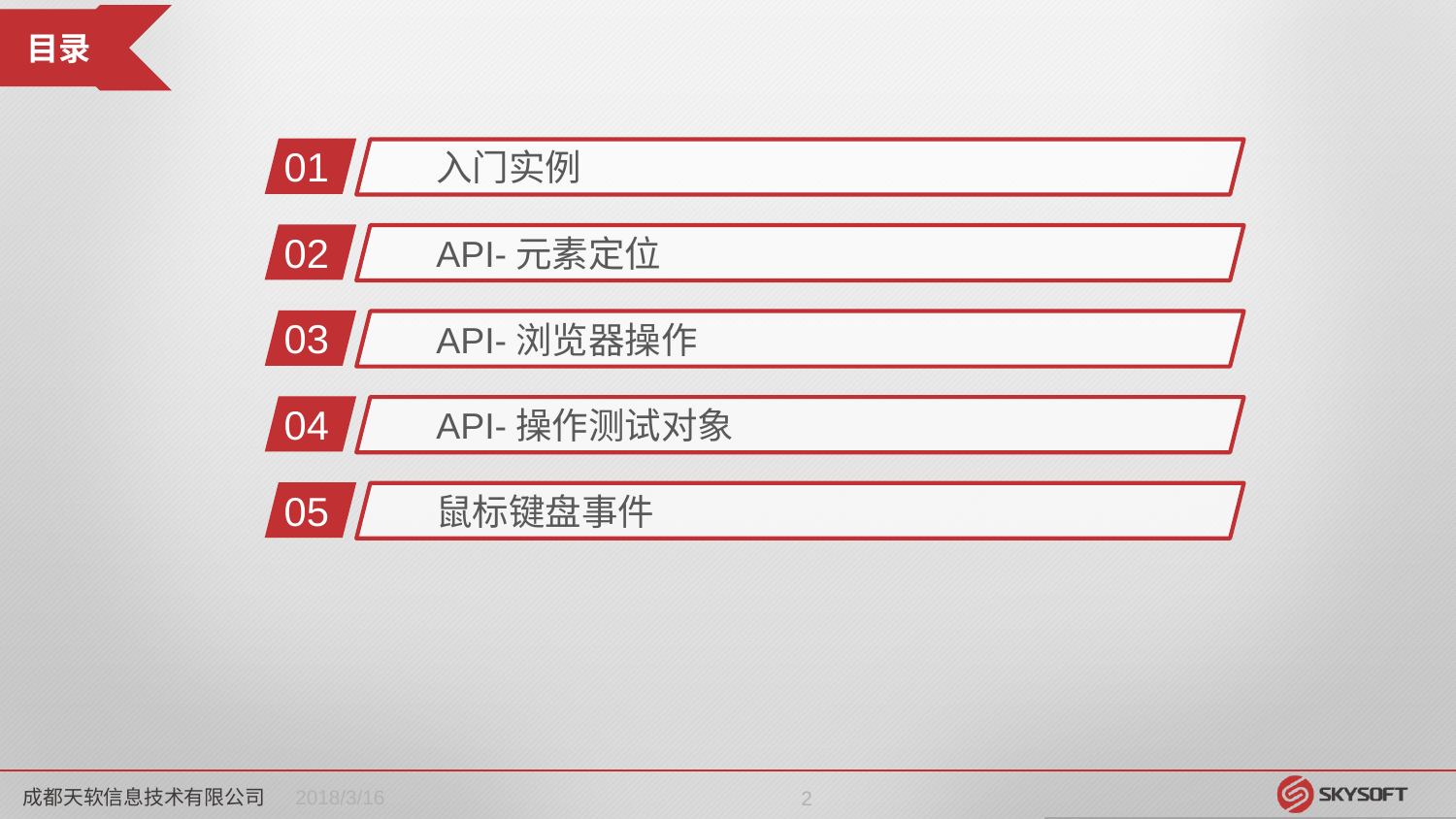

01

入门实例
02

API-元素定位
03

API-浏览器操作
04

API-操作测试对象
05

鼠标键盘事件
成都天软信息技术有限公司
2018/3/16
2